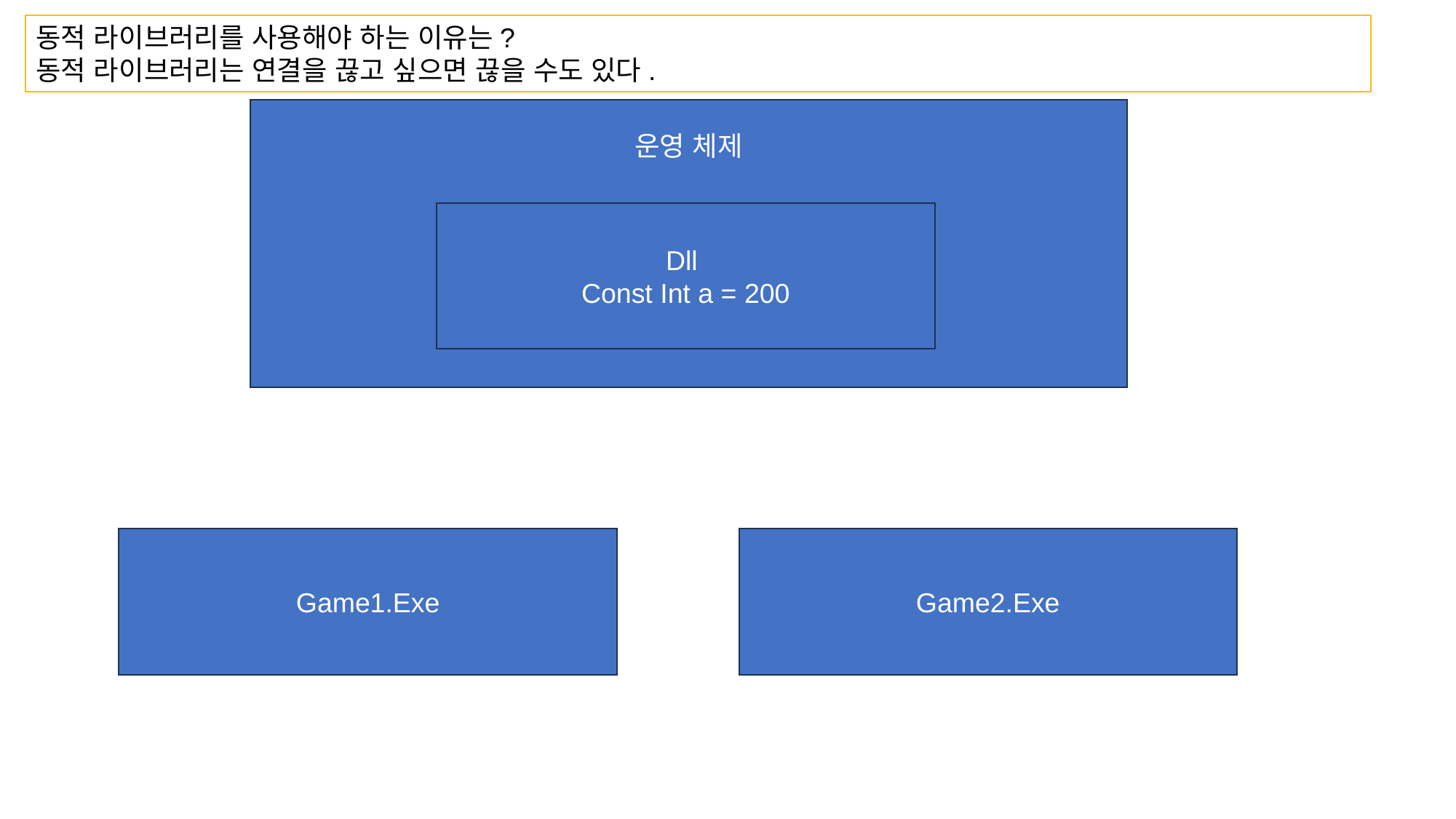

동적 라이브러리를 사용해야 하는 이유는?
동적 라이브러리는 연결을 끊고 싶으면 끊을 수도 있다.
운영 체제

Dll
Const Int a = 200
Game1.Exe
Game2.Exe